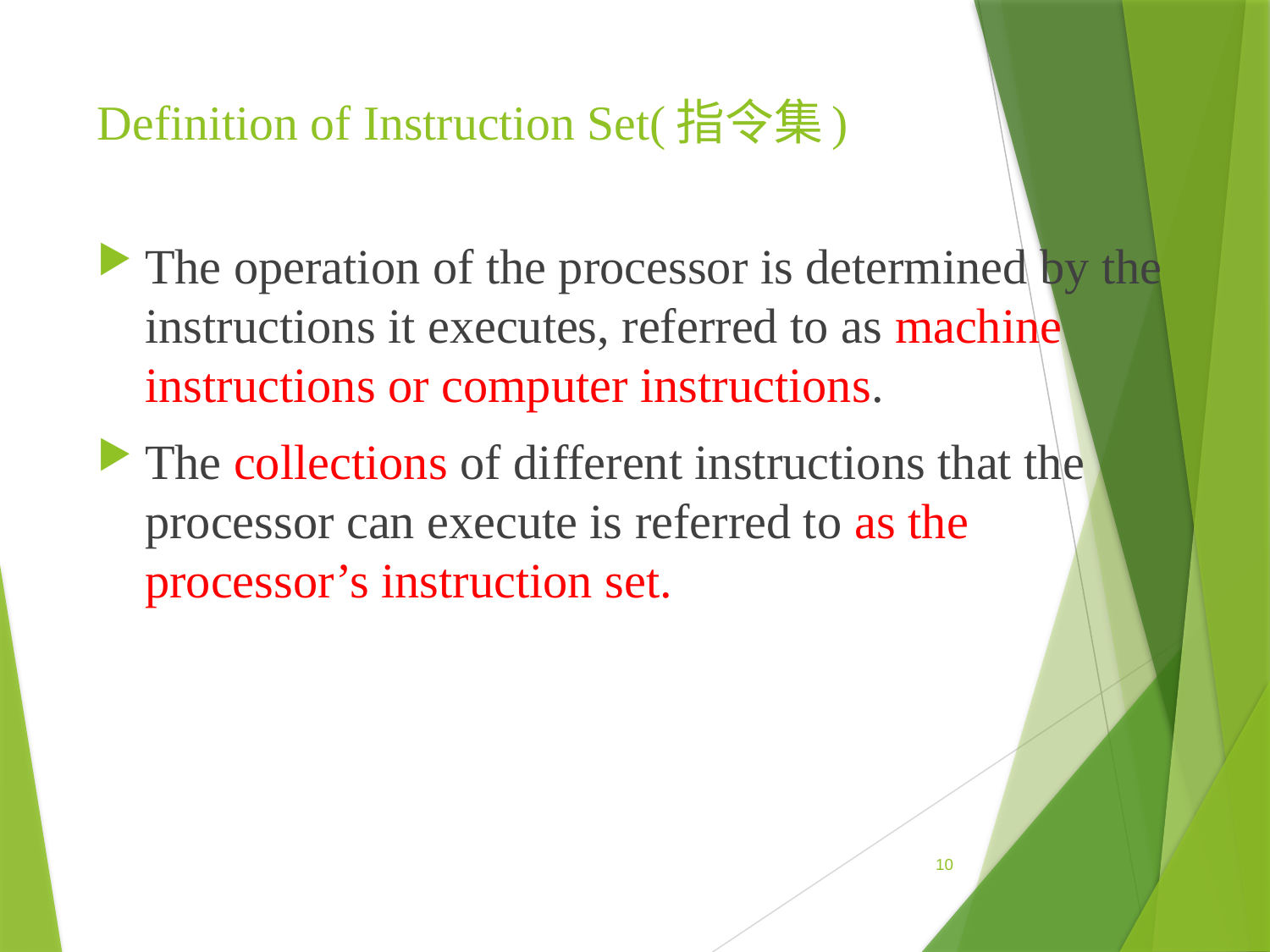

# Definition of Instruction Set(指令集)
The operation of the processor is determined by the instructions it executes, referred to as machine instructions or computer instructions.
The collections of different instructions that the processor can execute is referred to as the processor’s instruction set.
10